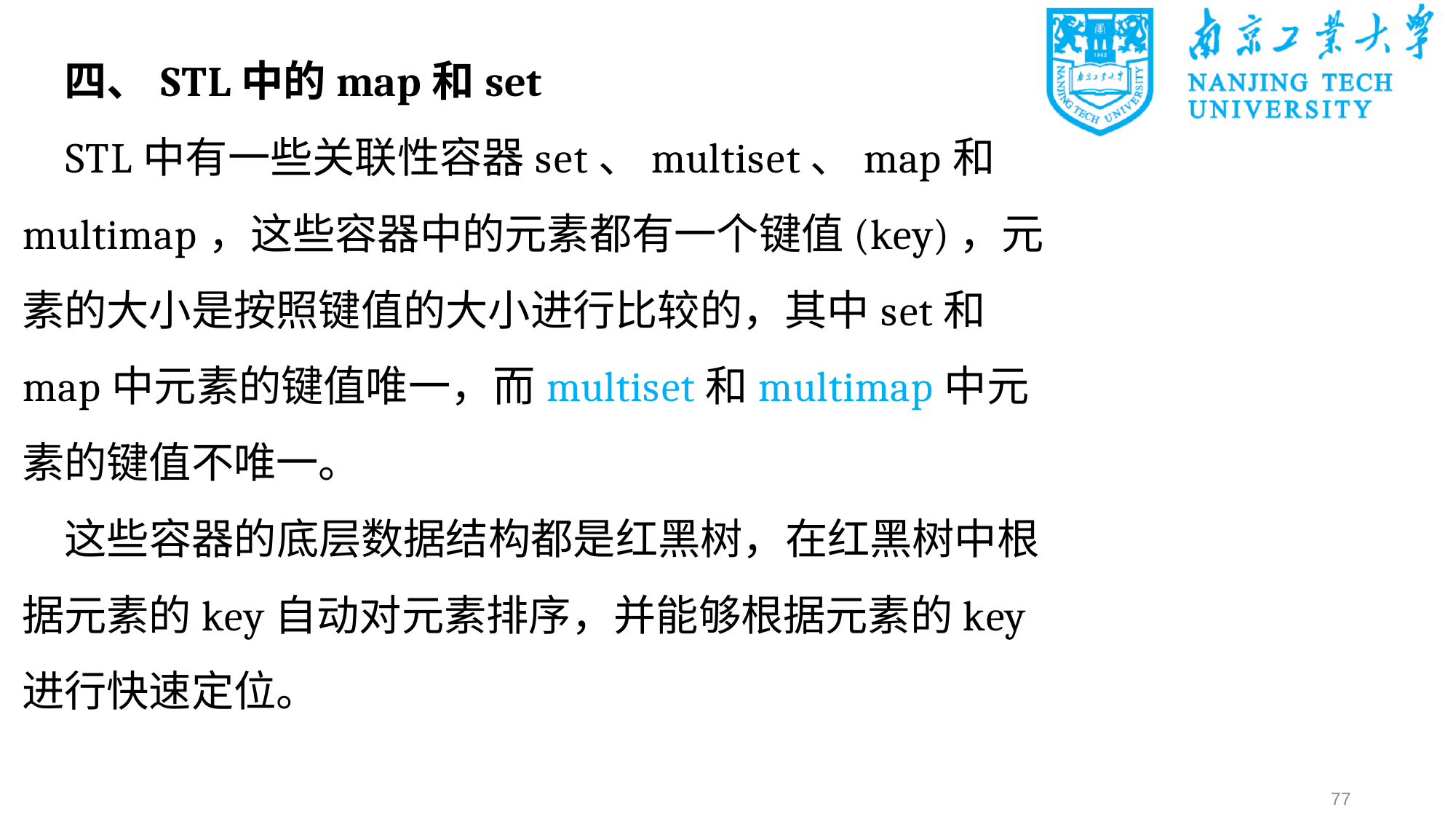

四、STL中的map和set
STL中有一些关联性容器set、multiset、map和multimap，这些容器中的元素都有一个键值(key)，元素的大小是按照键值的大小进行比较的，其中set和map中元素的键值唯一，而multiset和multimap中元素的键值不唯一。
这些容器的底层数据结构都是红黑树，在红黑树中根据元素的key自动对元素排序，并能够根据元素的key进行快速定位。
77